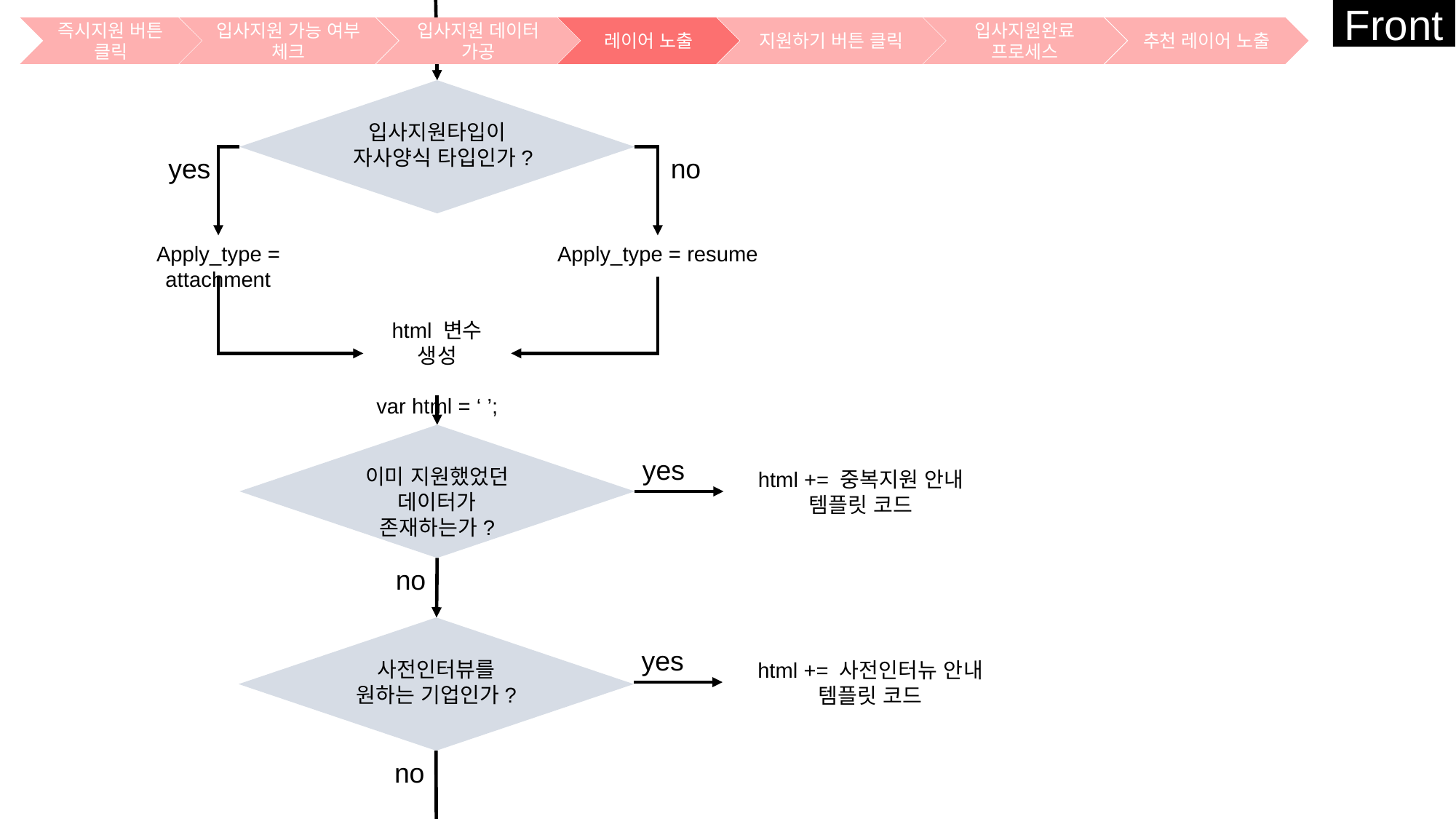

Front
지원하기 버튼 클릭
입사지원완료 프로세스
레이어 노출
즉시지원 버튼 클릭
입사지원 가능 여부 체크
입사지원 데이터 가공
추천 레이어 노출
입사지원타입이 자사양식 타입인가?
yes
no
Apply_type = resume
Apply_type = attachment
html 변수 생성

var html = ‘ ’;
이미 지원했었던 데이터가 존재하는가?
yes
html += 중복지원 안내 템플릿 코드
no
사전인터뷰를 원하는 기업인가?
yes
html += 사전인터뉴 안내 템플릿 코드
no